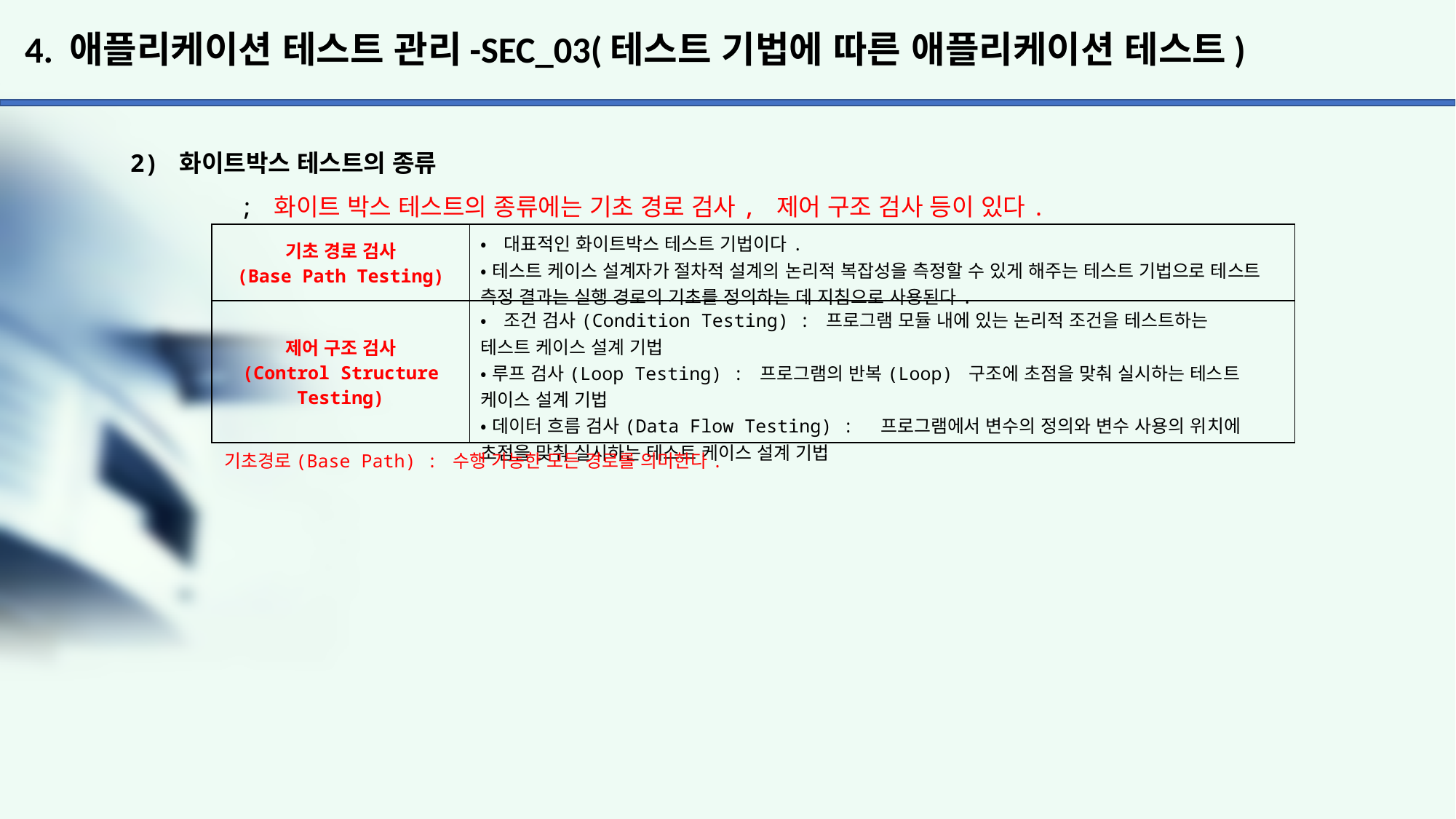

# 4. 애플리케이션 테스트 관리-SEC_03(테스트 기법에 따른 애플리케이션 테스트)
2) 화이트박스 테스트의 종류
	; 화이트 박스 테스트의 종류에는 기초 경로 검사, 제어 구조 검사 등이 있다.
| 기초 경로 검사 (Base Path Testing) | •대표적인 화이트박스 테스트 기법이다. •테스트 케이스 설계자가 절차적 설계의 논리적 복잡성을 측정할 수 있게 해주는 테스트 기법으로 테스트 측정 결과는 실행 경로의 기초를 정의하는 데 지침으로 사용된다. |
| --- | --- |
| 제어 구조 검사 (Control Structure Testing) | •조건 검사(Condition Testing) : 프로그램 모듈 내에 있는 논리적 조건을 테스트하는 테스트 케이스 설계 기법 •루프 검사(Loop Testing) : 프로그램의 반복(Loop) 구조에 초점을 맞춰 실시하는 테스트 케이스 설계 기법 •데이터 흐름 검사(Data Flow Testing) : 프로그램에서 변수의 정의와 변수 사용의 위치에 초점을 맞춰 실시하는 테스트 케이스 설계 기법 |
기초경로(Base Path) : 수행 가능한 모든 경로를 의미한다.